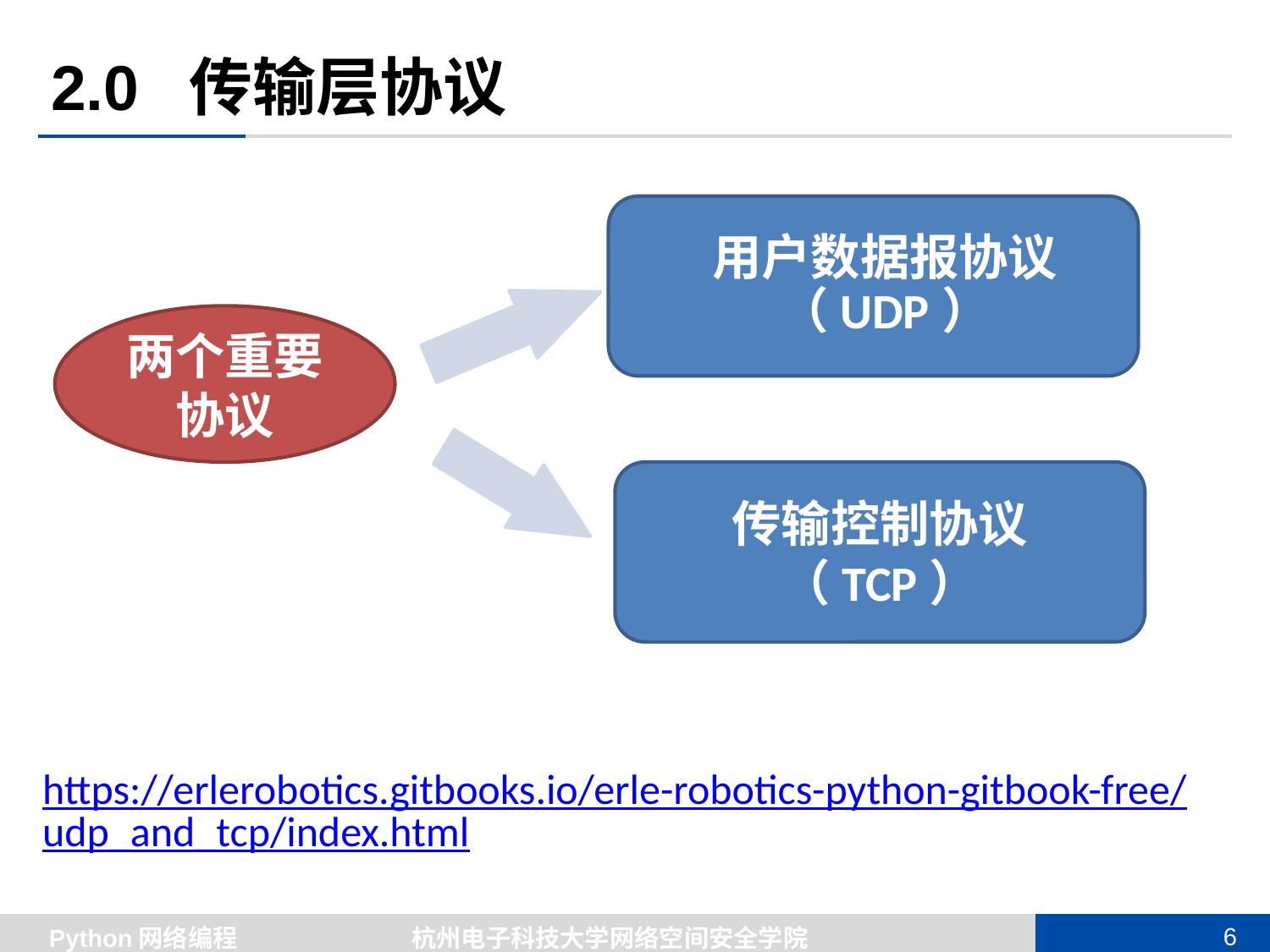

# 2.0  传输层协议
用户数据报协议（UDP）

两个重要协议

传输控制协议
（TCP）
https://erlerobotics.gitbooks.io/erle-robotics-python-gitbook-free/udp_and_tcp/index.html